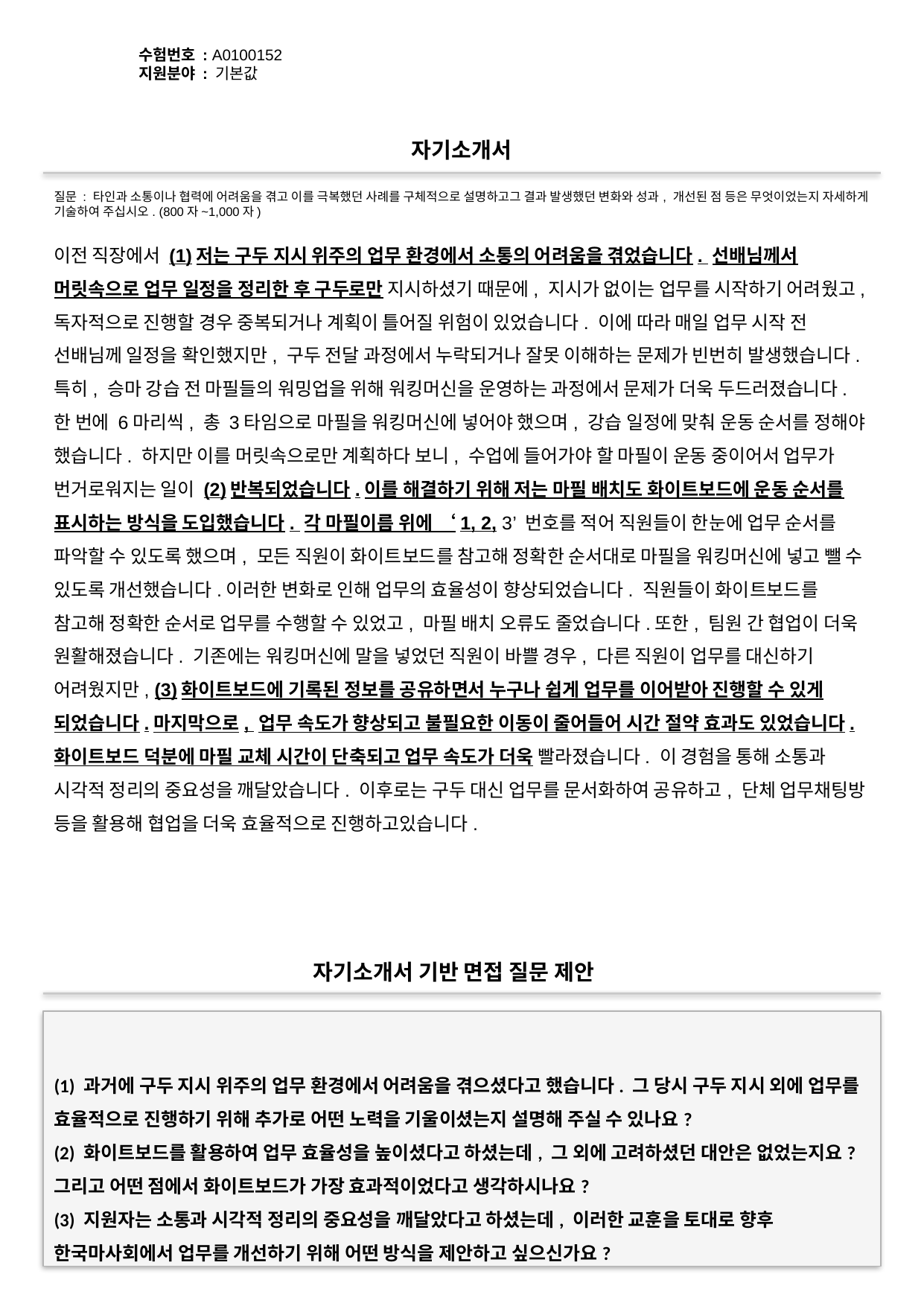

수험번호 : A0100152
지원분야 : 기본값
#

자기소개서

질문 : 타인과 소통이나 협력에 어려움을 겪고 이를 극복했던 사례를 구체적으로 설명하고그 결과 발생했던 변화와 성과, 개선된 점 등은 무엇이었는지 자세하게 기술하여 주십시오. (800자~1,000자)

이전 직장에서 (1)저는 구두 지시 위주의 업무 환경에서 소통의 어려움을 겪었습니다. 선배님께서 머릿속으로 업무 일정을 정리한 후 구두로만 지시하셨기 때문에, 지시가 없이는 업무를 시작하기 어려웠고, 독자적으로 진행할 경우 중복되거나 계획이 틀어질 위험이 있었습니다. 이에 따라 매일 업무 시작 전 선배님께 일정을 확인했지만, 구두 전달 과정에서 누락되거나 잘못 이해하는 문제가 빈번히 발생했습니다.특히, 승마 강습 전 마필들의 워밍업을 위해 워킹머신을 운영하는 과정에서 문제가 더욱 두드러졌습니다. 한 번에 6마리씩, 총 3타임으로 마필을 워킹머신에 넣어야 했으며, 강습 일정에 맞춰 운동 순서를 정해야 했습니다. 하지만 이를 머릿속으로만 계획하다 보니, 수업에 들어가야 할 마필이 운동 중이어서 업무가 번거로워지는 일이 (2)반복되었습니다.이를 해결하기 위해 저는 마필 배치도 화이트보드에 운동 순서를 표시하는 방식을 도입했습니다. 각 마필이름 위에 ‘1, 2, 3’ 번호를 적어 직원들이 한눈에 업무 순서를 파악할 수 있도록 했으며, 모든 직원이 화이트보드를 참고해 정확한 순서대로 마필을 워킹머신에 넣고 뺄 수 있도록 개선했습니다.이러한 변화로 인해 업무의 효율성이 향상되었습니다. 직원들이 화이트보드를 참고해 정확한 순서로 업무를 수행할 수 있었고, 마필 배치 오류도 줄었습니다.또한, 팀원 간 협업이 더욱 원활해졌습니다. 기존에는 워킹머신에 말을 넣었던 직원이 바쁠 경우, 다른 직원이 업무를 대신하기 어려웠지만, (3)화이트보드에 기록된 정보를 공유하면서 누구나 쉽게 업무를 이어받아 진행할 수 있게 되었습니다.마지막으로, 업무 속도가 향상되고 불필요한 이동이 줄어들어 시간 절약 효과도 있었습니다. 화이트보드 덕분에 마필 교체 시간이 단축되고 업무 속도가 더욱 빨라졌습니다. 이 경험을 통해 소통과 시각적 정리의 중요성을 깨달았습니다. 이후로는 구두 대신 업무를 문서화하여 공유하고, 단체 업무채팅방 등을 활용해 협업을 더욱 효율적으로 진행하고있습니다.

자기소개서 기반 면접 질문 제안

(1) 과거에 구두 지시 위주의 업무 환경에서 어려움을 겪으셨다고 했습니다. 그 당시 구두 지시 외에 업무를 효율적으로 진행하기 위해 추가로 어떤 노력을 기울이셨는지 설명해 주실 수 있나요?
(2) 화이트보드를 활용하여 업무 효율성을 높이셨다고 하셨는데, 그 외에 고려하셨던 대안은 없었는지요? 그리고 어떤 점에서 화이트보드가 가장 효과적이었다고 생각하시나요?
(3) 지원자는 소통과 시각적 정리의 중요성을 깨달았다고 하셨는데, 이러한 교훈을 토대로 향후 한국마사회에서 업무를 개선하기 위해 어떤 방식을 제안하고 싶으신가요?